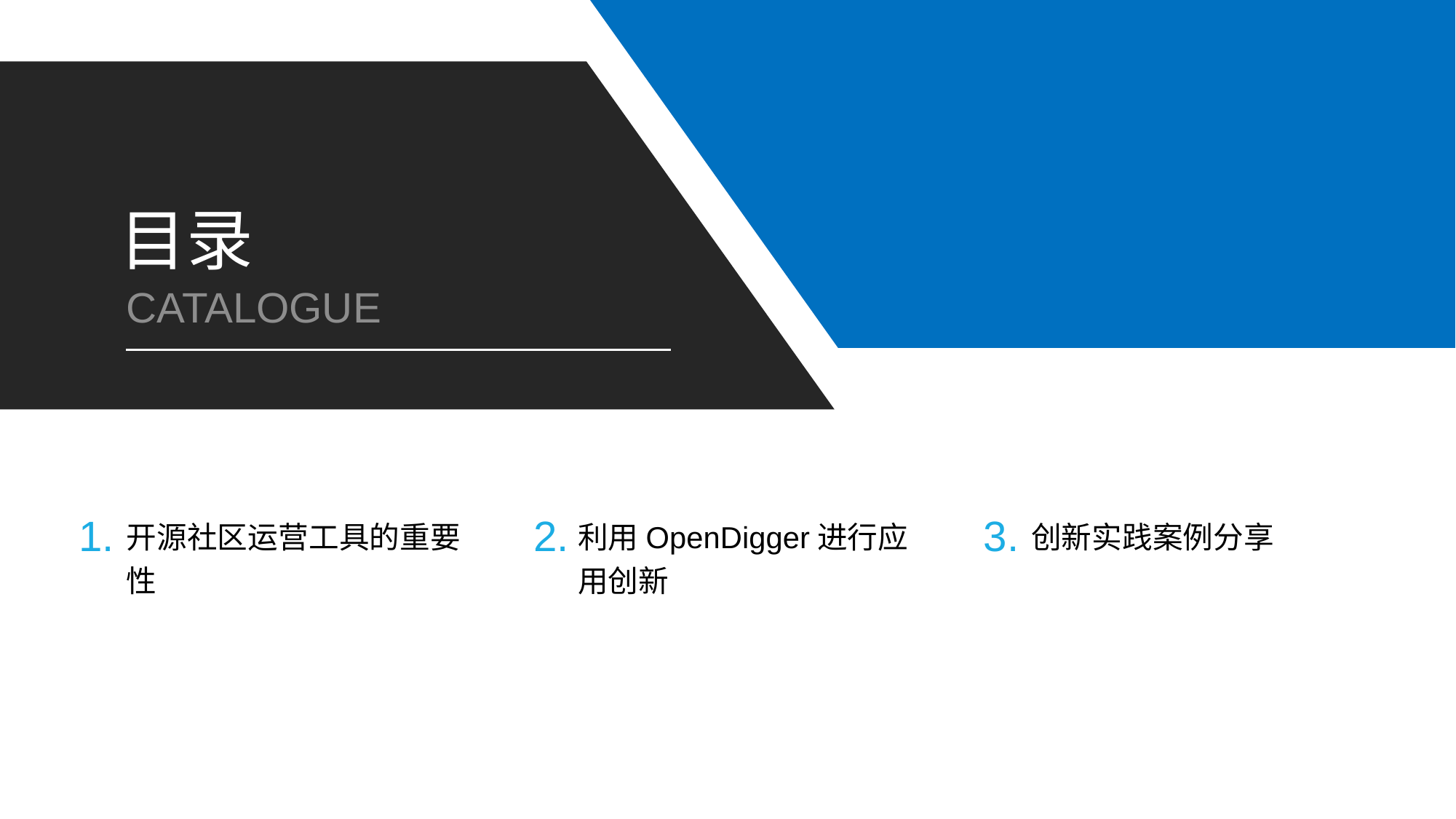

目录
CATALOGUE
1.
2.
3.
开源社区运营工具的重要性
利用OpenDigger进行应用创新
创新实践案例分享